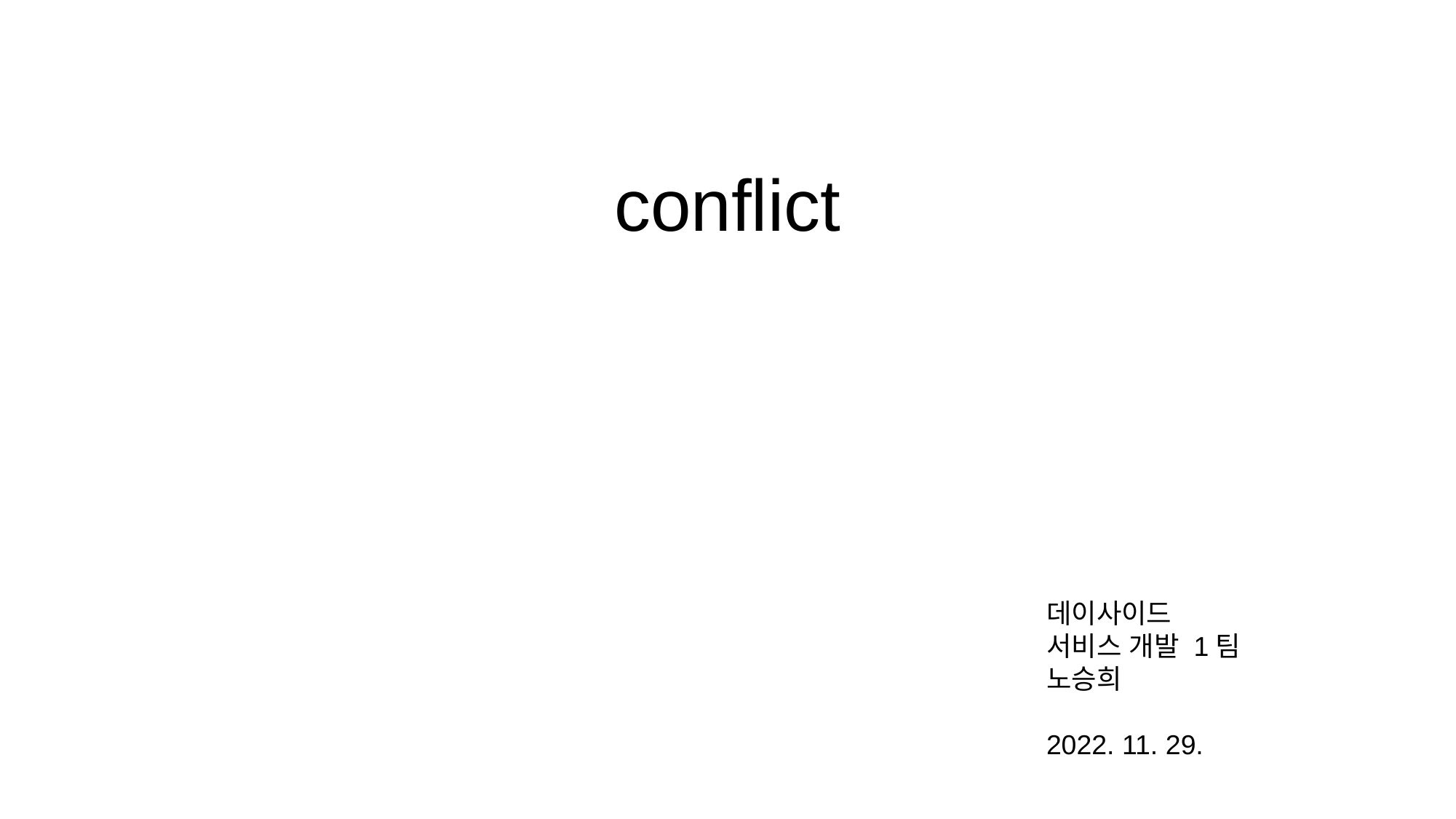

conflict
데이사이드
서비스 개발 1팀
노승희

2022. 11. 29.